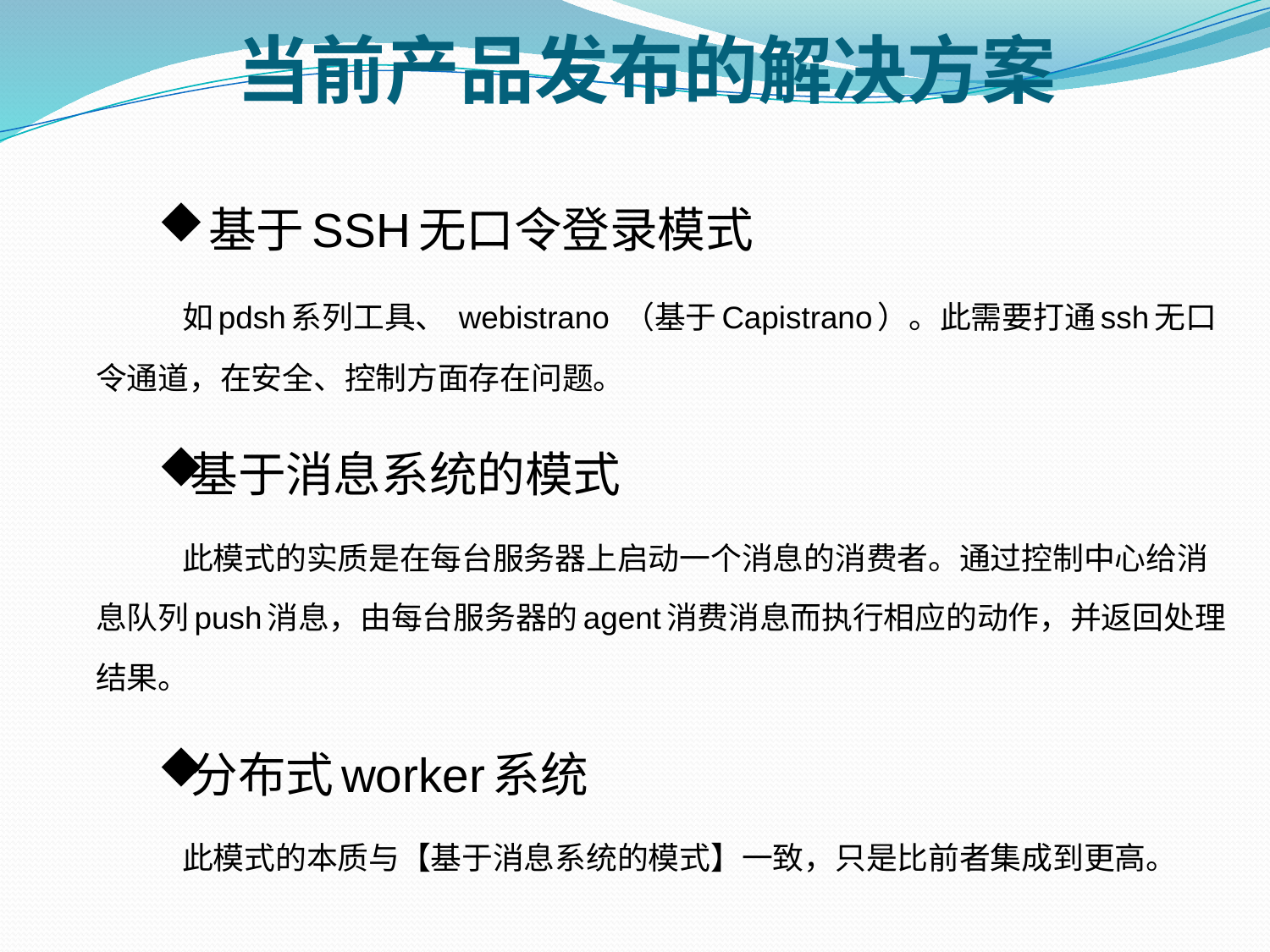

# 当前产品发布的解决方案

 基于SSH无口令登录模式
	如pdsh系列工具、 webistrano （基于Capistrano）。此需要打通ssh无口令通道，在安全、控制方面存在问题。
基于消息系统的模式
	此模式的实质是在每台服务器上启动一个消息的消费者。通过控制中心给消息队列push消息，由每台服务器的agent消费消息而执行相应的动作，并返回处理结果。
分布式worker系统
	此模式的本质与【基于消息系统的模式】一致，只是比前者集成到更高。